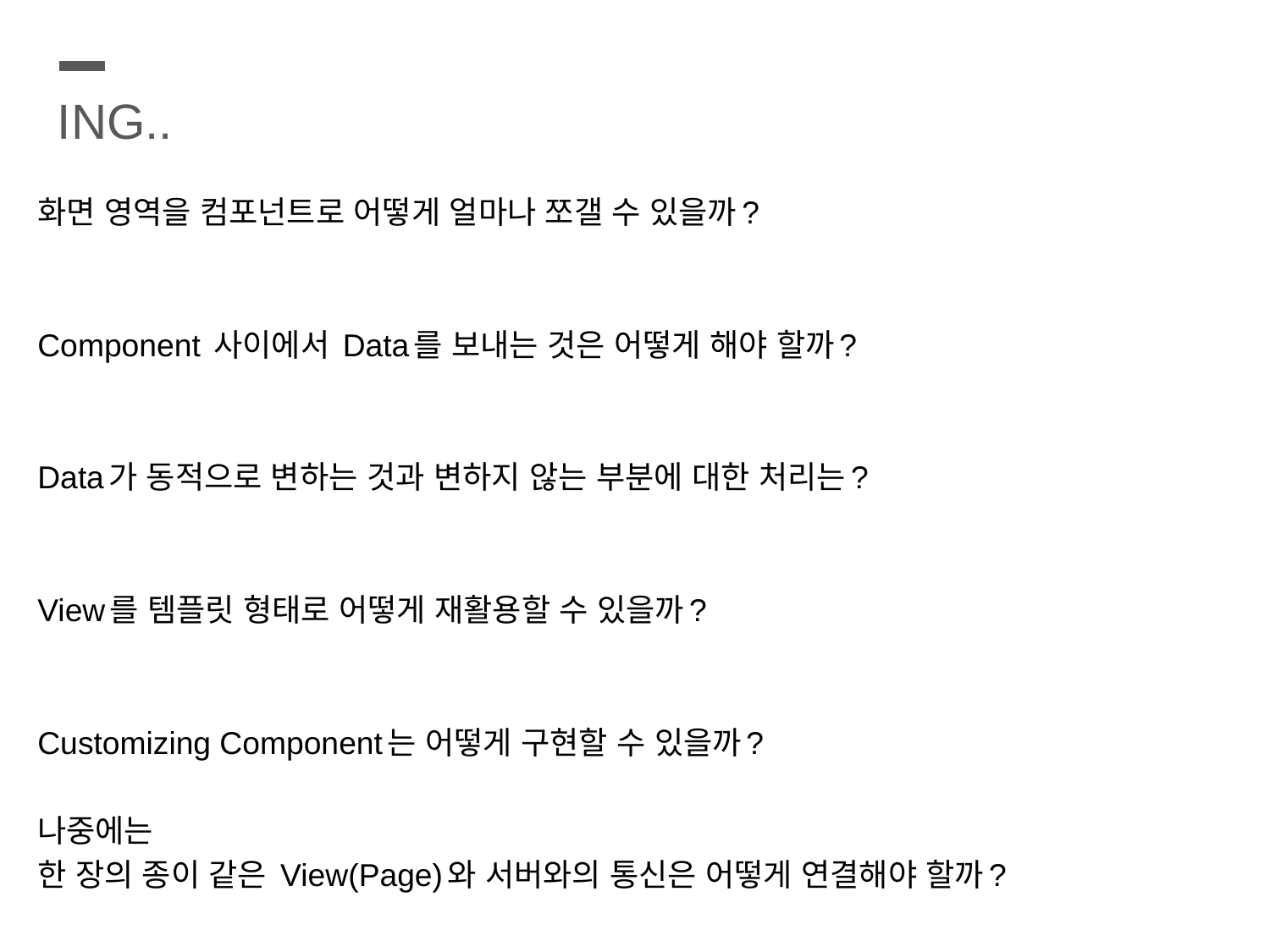

ING..
화면 영역을 컴포넌트로 어떻게 얼마나 쪼갤 수 있을까?

Component 사이에서 Data를 보내는 것은 어떻게 해야 할까?

Data가 동적으로 변하는 것과 변하지 않는 부분에 대한 처리는?

View를 템플릿 형태로 어떻게 재활용할 수 있을까?

Customizing Component는 어떻게 구현할 수 있을까?

나중에는
한 장의 종이 같은 View(Page)와 서버와의 통신은 어떻게 연결해야 할까?